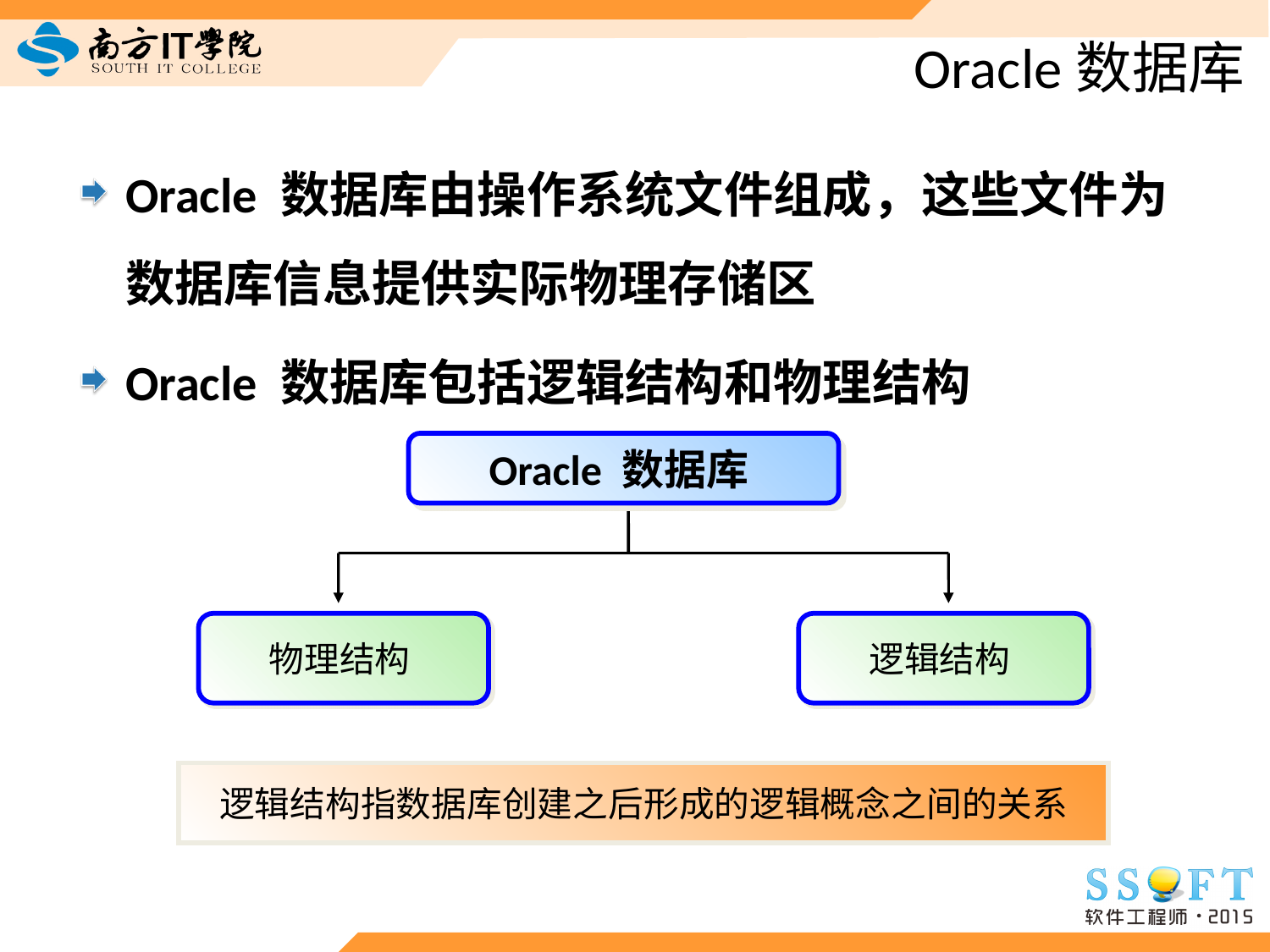

# Oracle数据库
Oracle 数据库由操作系统文件组成，这些文件为数据库信息提供实际物理存储区
Oracle 数据库包括逻辑结构和物理结构
Oracle 数据库

物理结构
逻辑结构
物理结构包含数据库中的一组操作系统文件。
逻辑结构指数据库创建之后形成的逻辑概念之间的关系